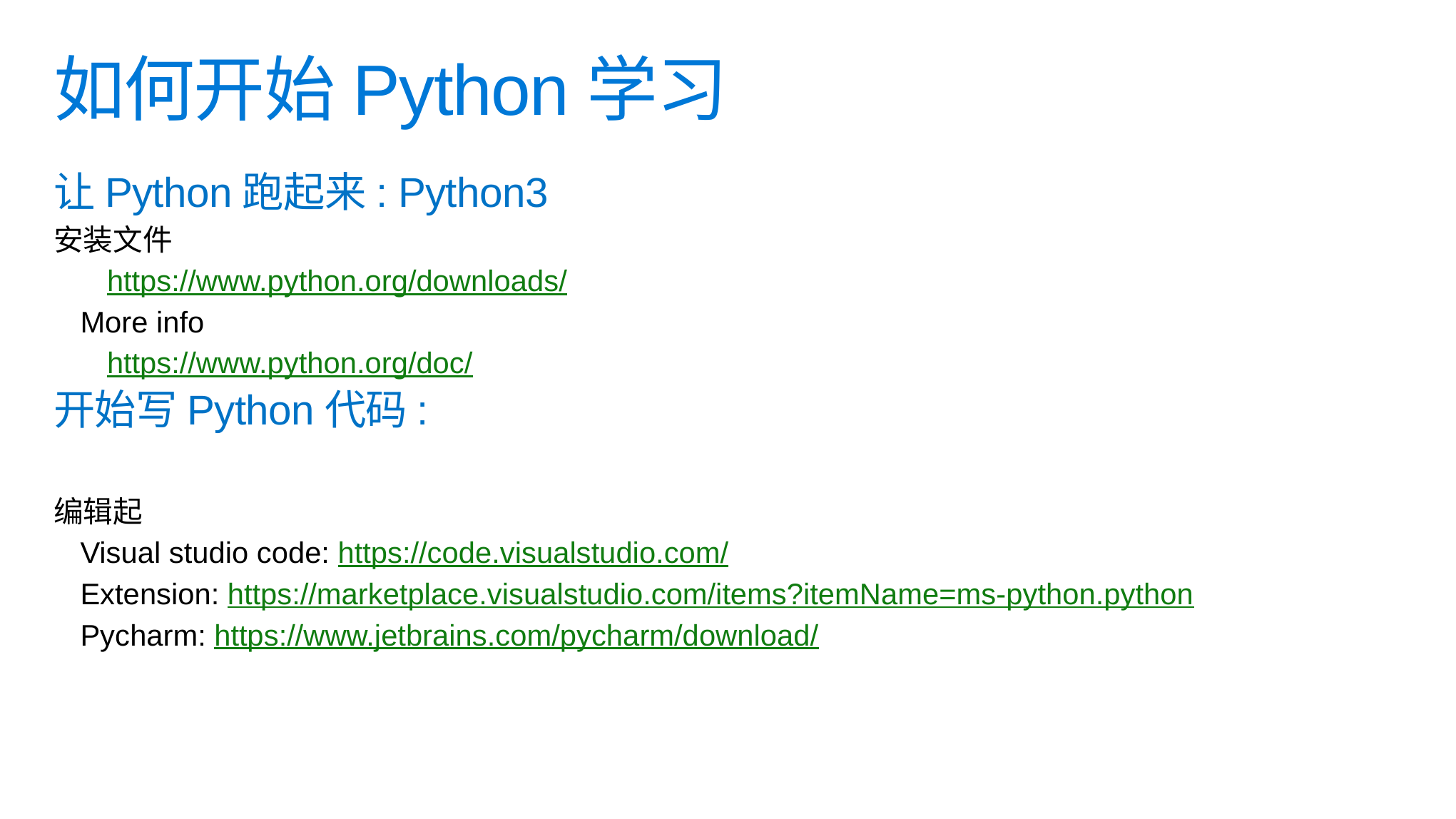

# 如何开始Python学习
让Python跑起来: Python3
安装文件
https://www.python.org/downloads/
More info
https://www.python.org/doc/
开始写Python代码:

编辑起
Visual studio code: https://code.visualstudio.com/
Extension: https://marketplace.visualstudio.com/items?itemName=ms-python.python
Pycharm: https://www.jetbrains.com/pycharm/download/